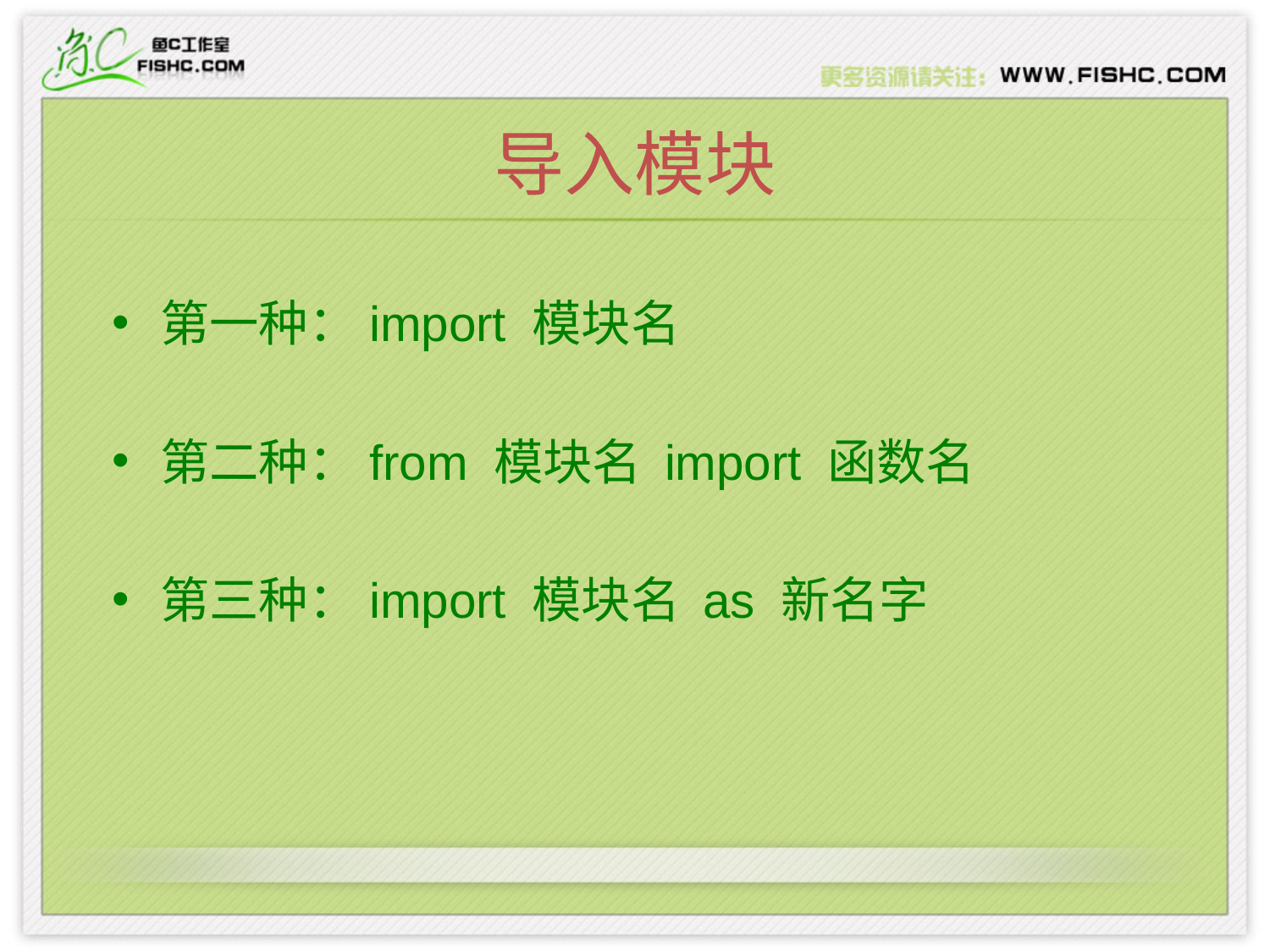

# 导入模块
第一种：import 模块名

第二种：from 模块名 import 函数名

第三种：import 模块名 as 新名字